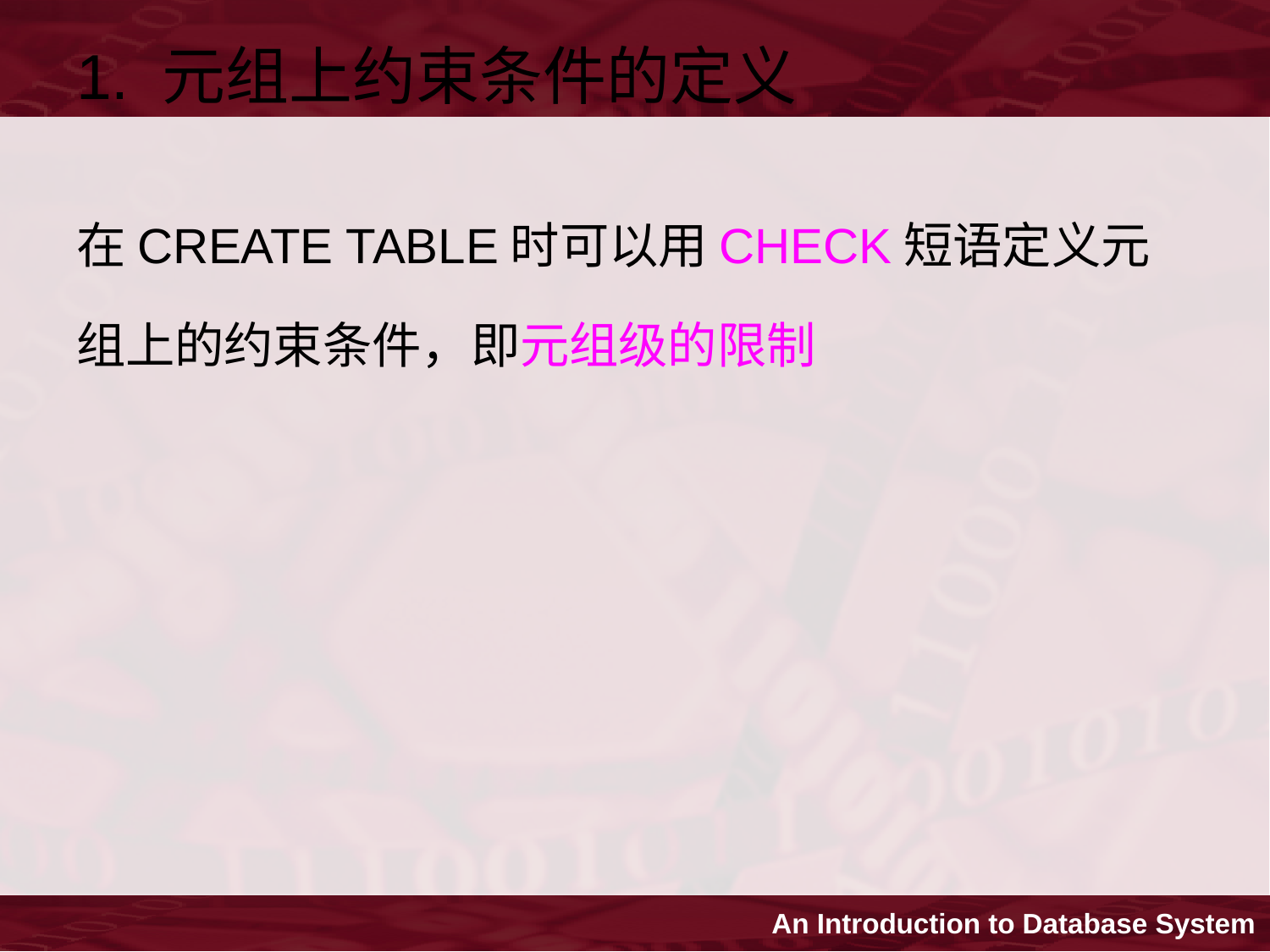

1. 元组上约束条件的定义
在CREATE TABLE时可以用CHECK短语定义元组上的约束条件，即元组级的限制